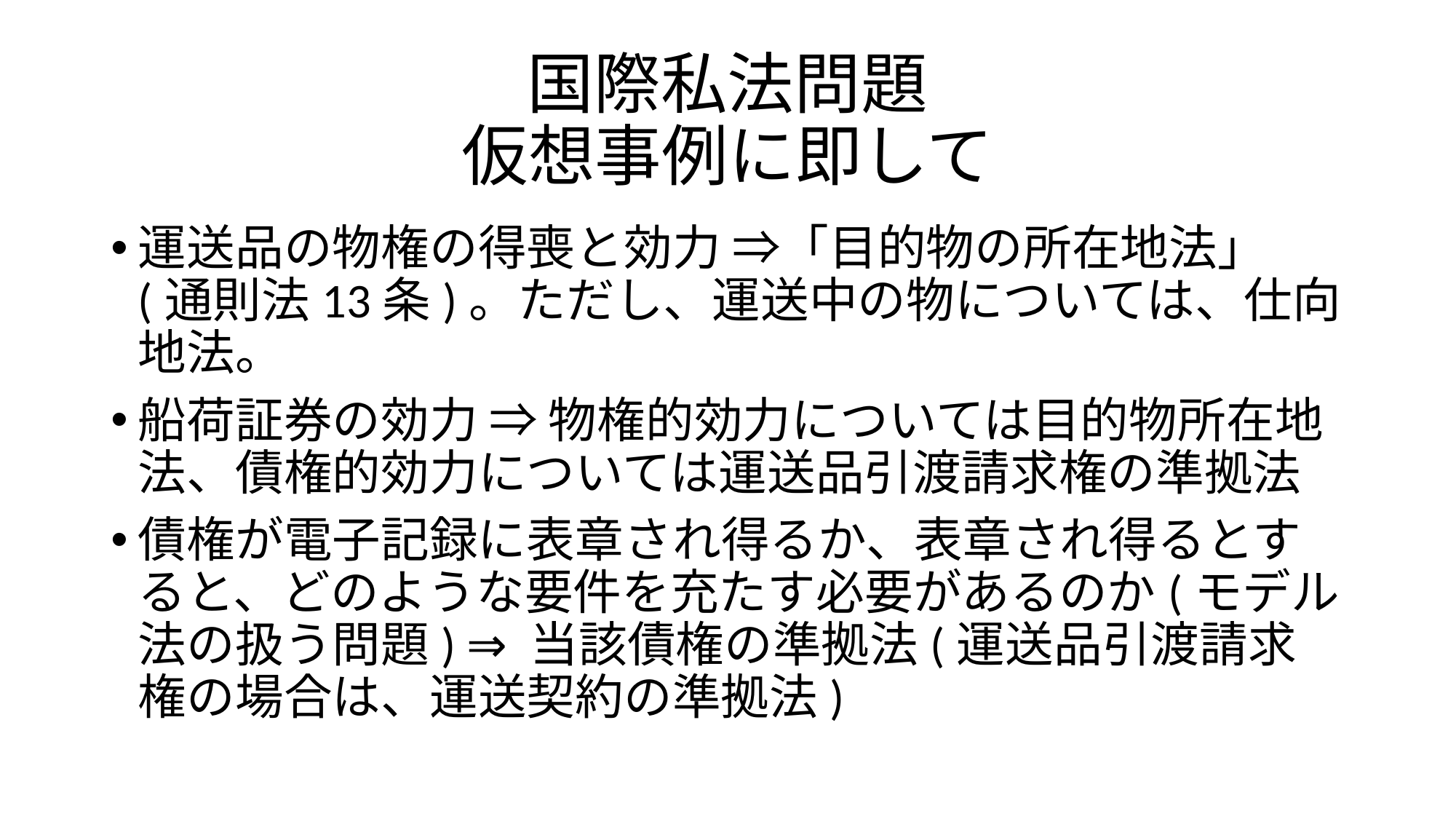

# 国際私法問題 仮想事例に即して
運送品の物権の得喪と効力 ⇒「目的物の所在地法」(通則法13条)。ただし、運送中の物については、仕向地法。
船荷証券の効力 ⇒ 物権的効力については目的物所在地法、債権的効力については運送品引渡請求権の準拠法
債権が電子記録に表章され得るか、表章され得るとすると、どのような要件を充たす必要があるのか(モデル法の扱う問題) ⇒ 当該債権の準拠法(運送品引渡請求権の場合は、運送契約の準拠法)